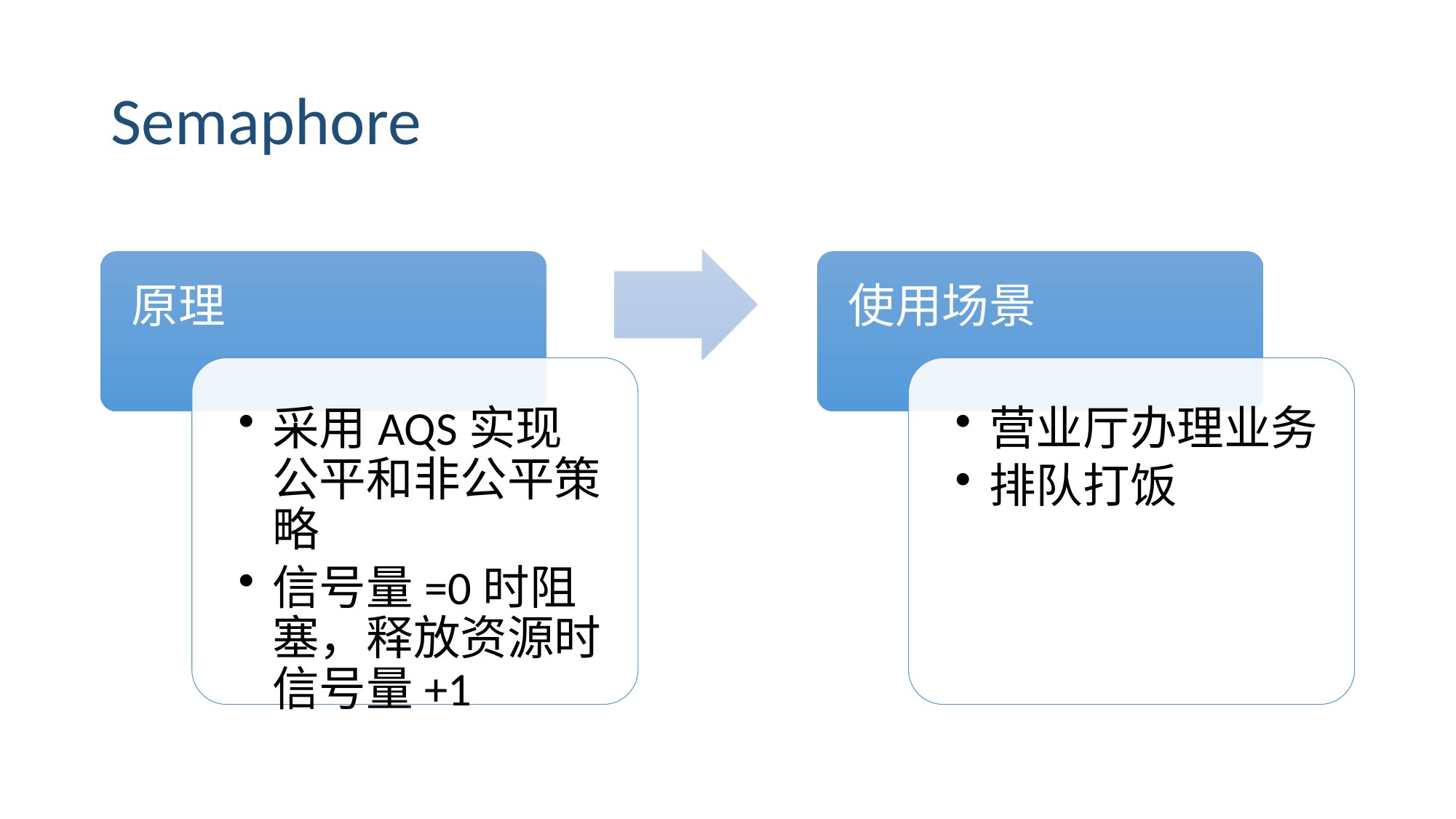

# Semaphore
原理
采用AQS实现公平和非公平策略
信号量=0时阻塞，释放资源时信号量+1

使用场景
营业厅办理业务
排队打饭